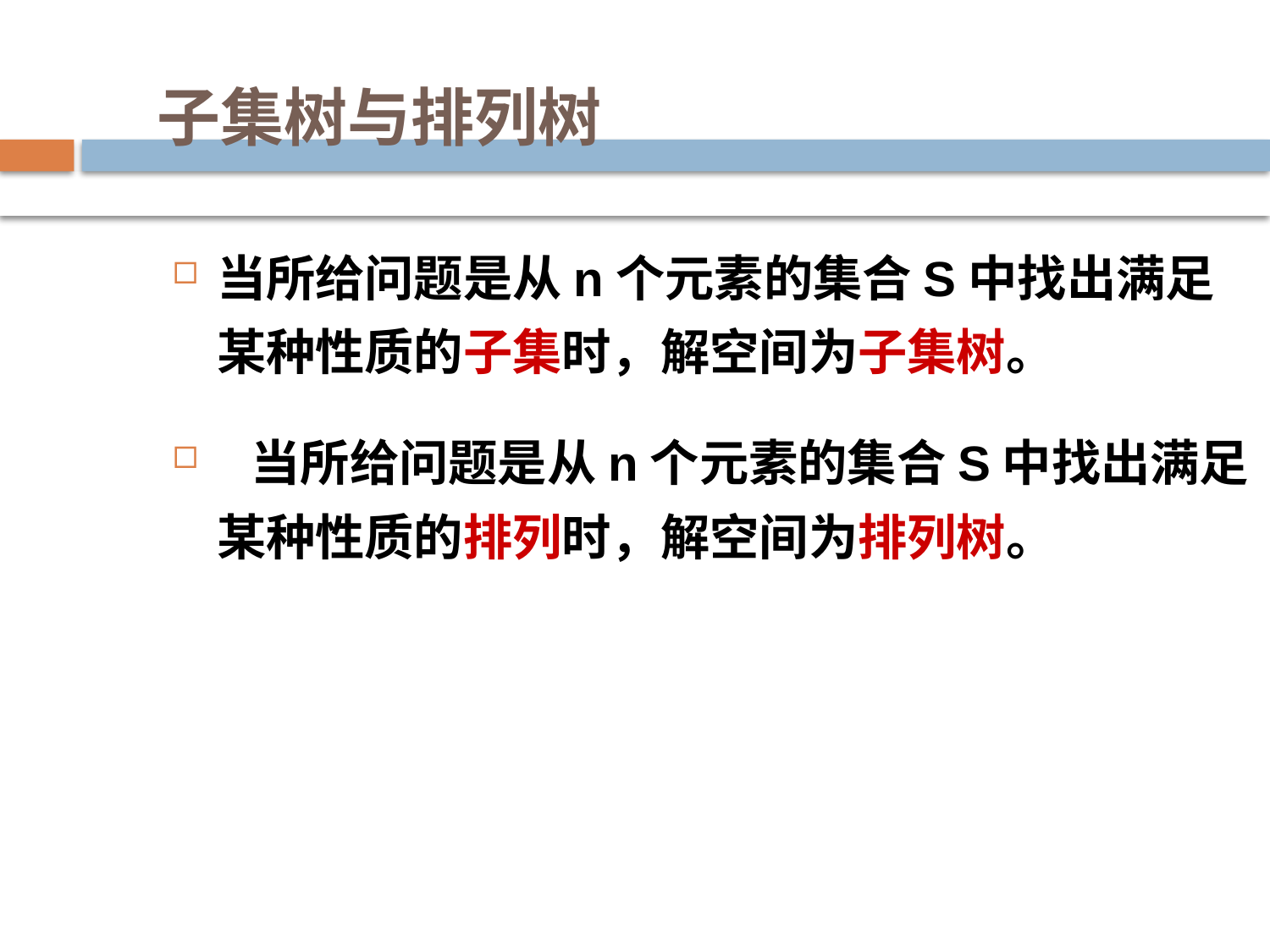

# 子集树与排列树
当所给问题是从n个元素的集合S中找出满足某种性质的子集时，解空间为子集树。
  当所给问题是从n个元素的集合S中找出满足某种性质的排列时，解空间为排列树。